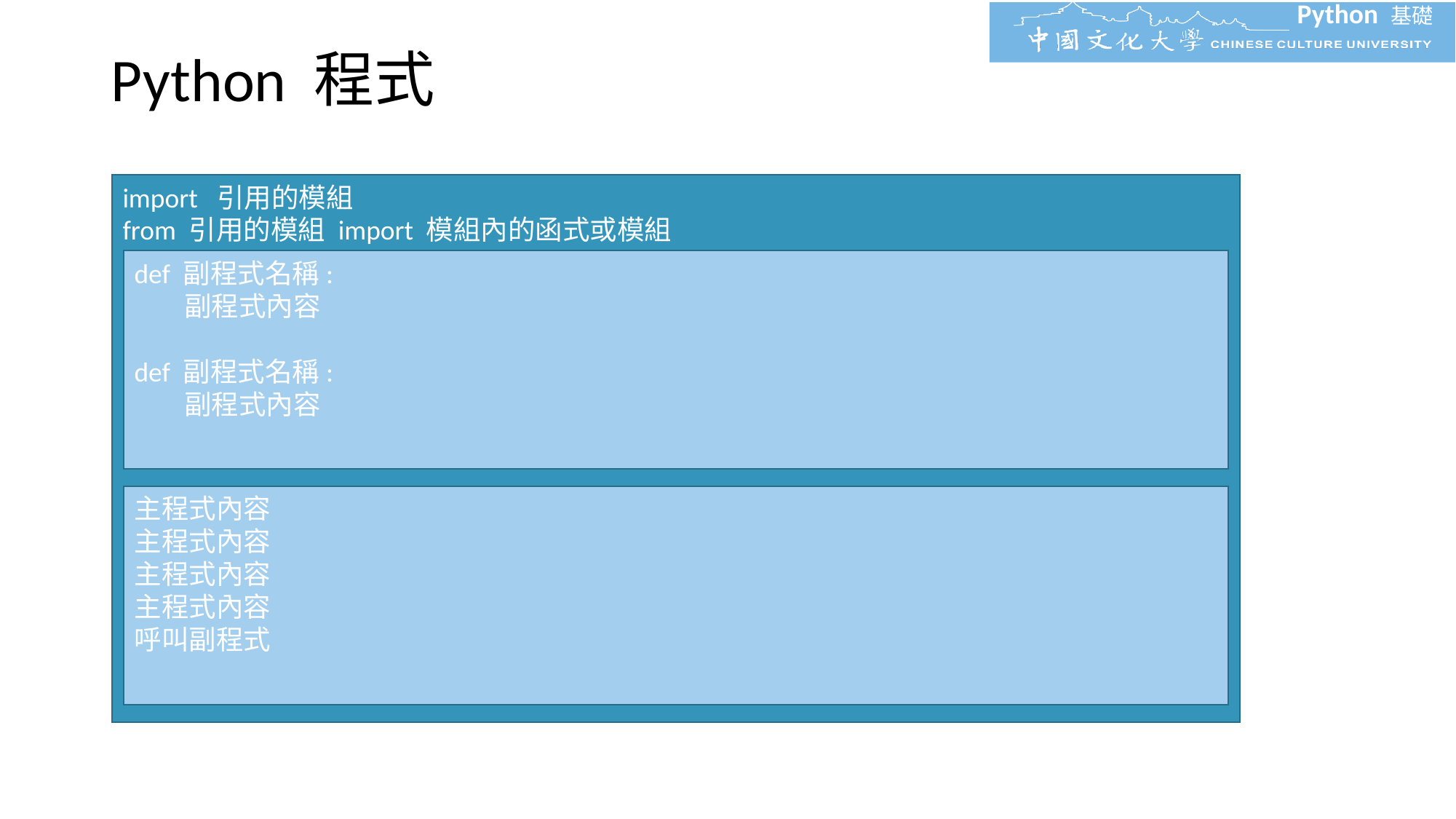

# Python 程式
import  引用的模組
from 引用的模組 import 模組內的函式或模組
def 副程式名稱:
       副程式內容

def 副程式名稱:
       副程式內容

主程式內容
主程式內容
主程式內容
主程式內容
呼叫副程式